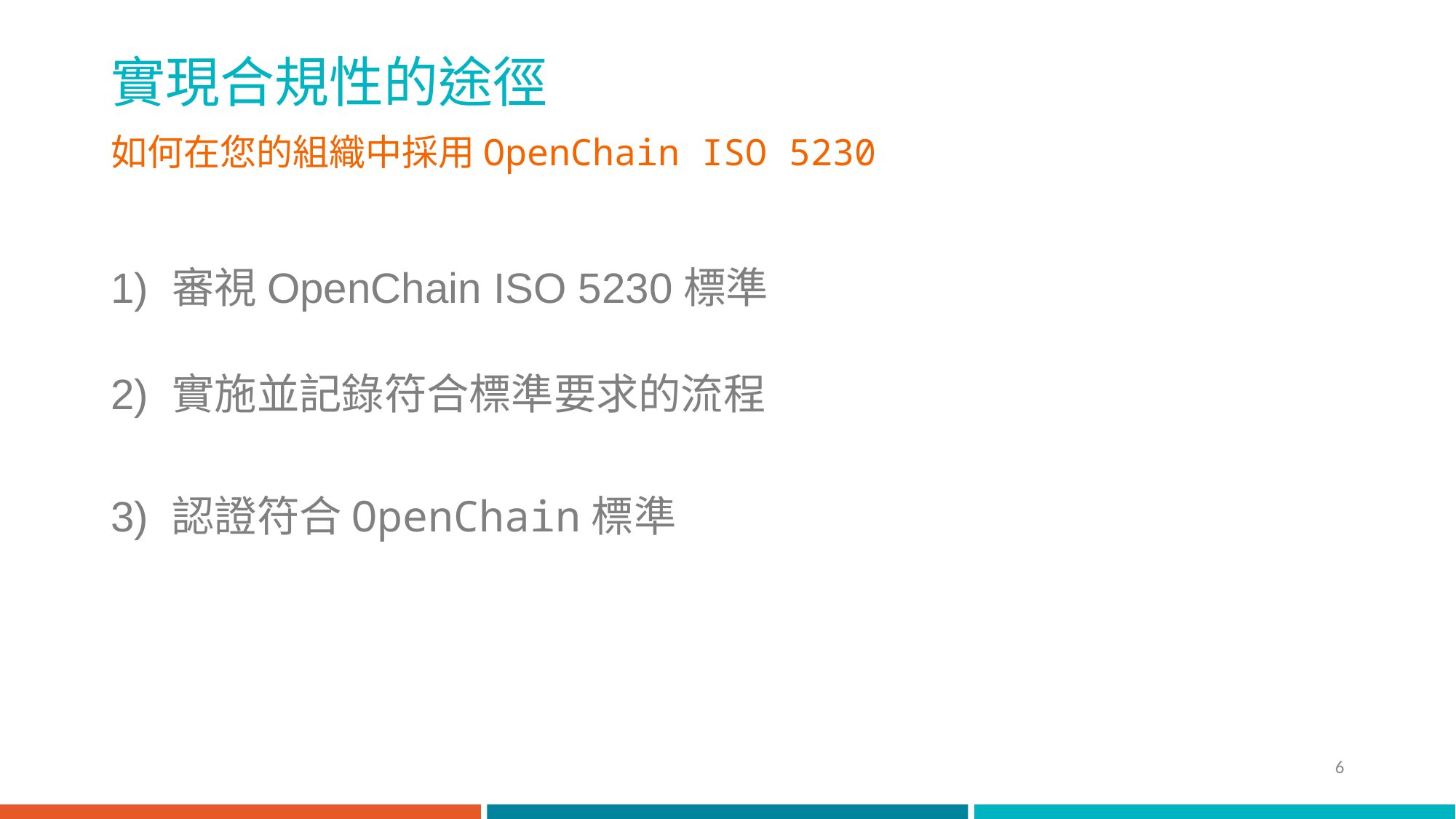

# 實現合規性的途徑
如何在您的組織中採用OpenChain ISO 5230

審視OpenChain ISO 5230標準

實施並記錄符合標準要求的流程

認證符合OpenChain標準
6